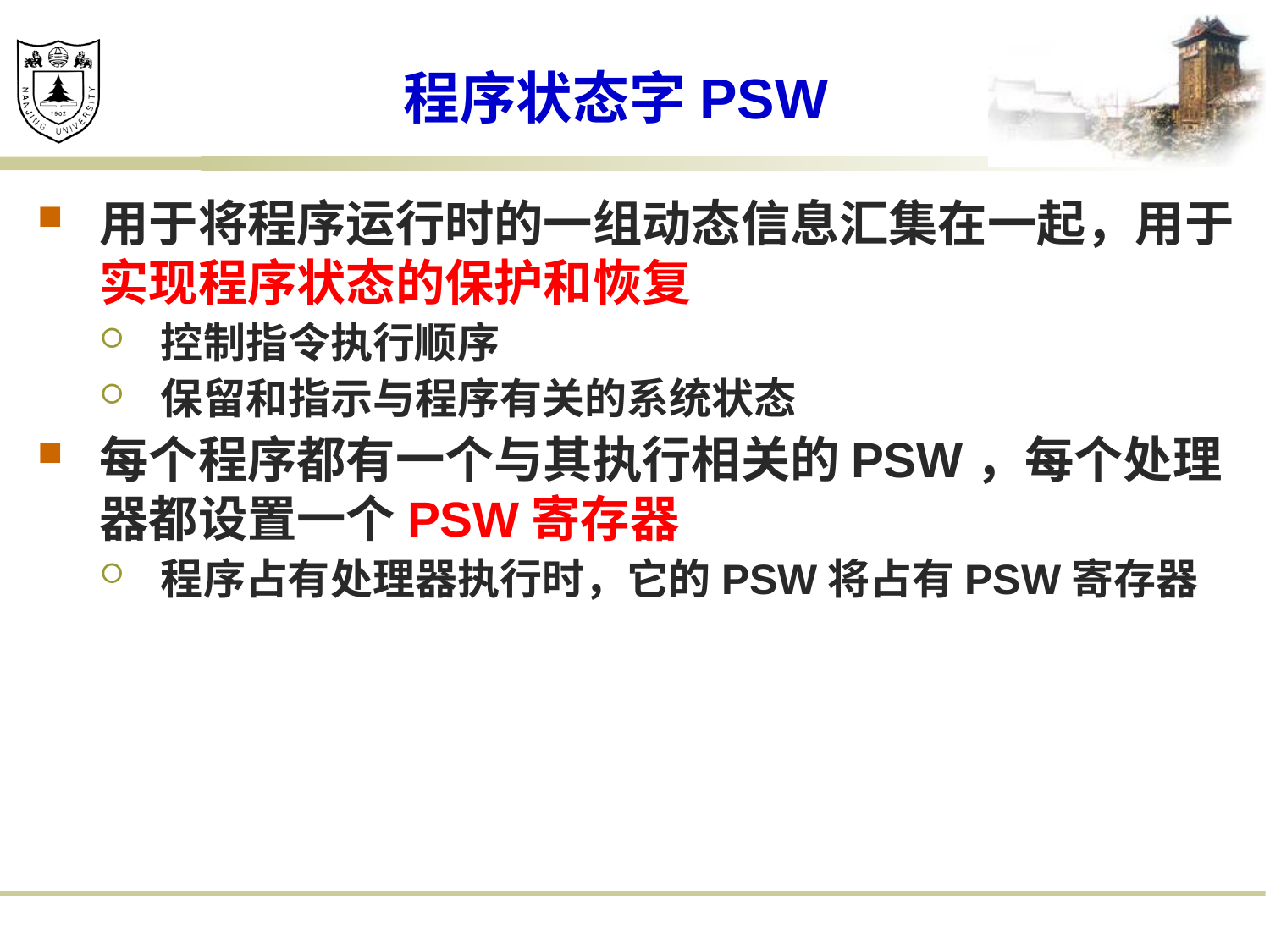

程序状态字PSW

用于将程序运行时的一组动态信息汇集在一起，用于实现程序状态的保护和恢复
控制指令执行顺序
保留和指示与程序有关的系统状态
每个程序都有一个与其执行相关的PSW，每个处理器都设置一个PSW寄存器
程序占有处理器执行时，它的PSW将占有PSW寄存器

12